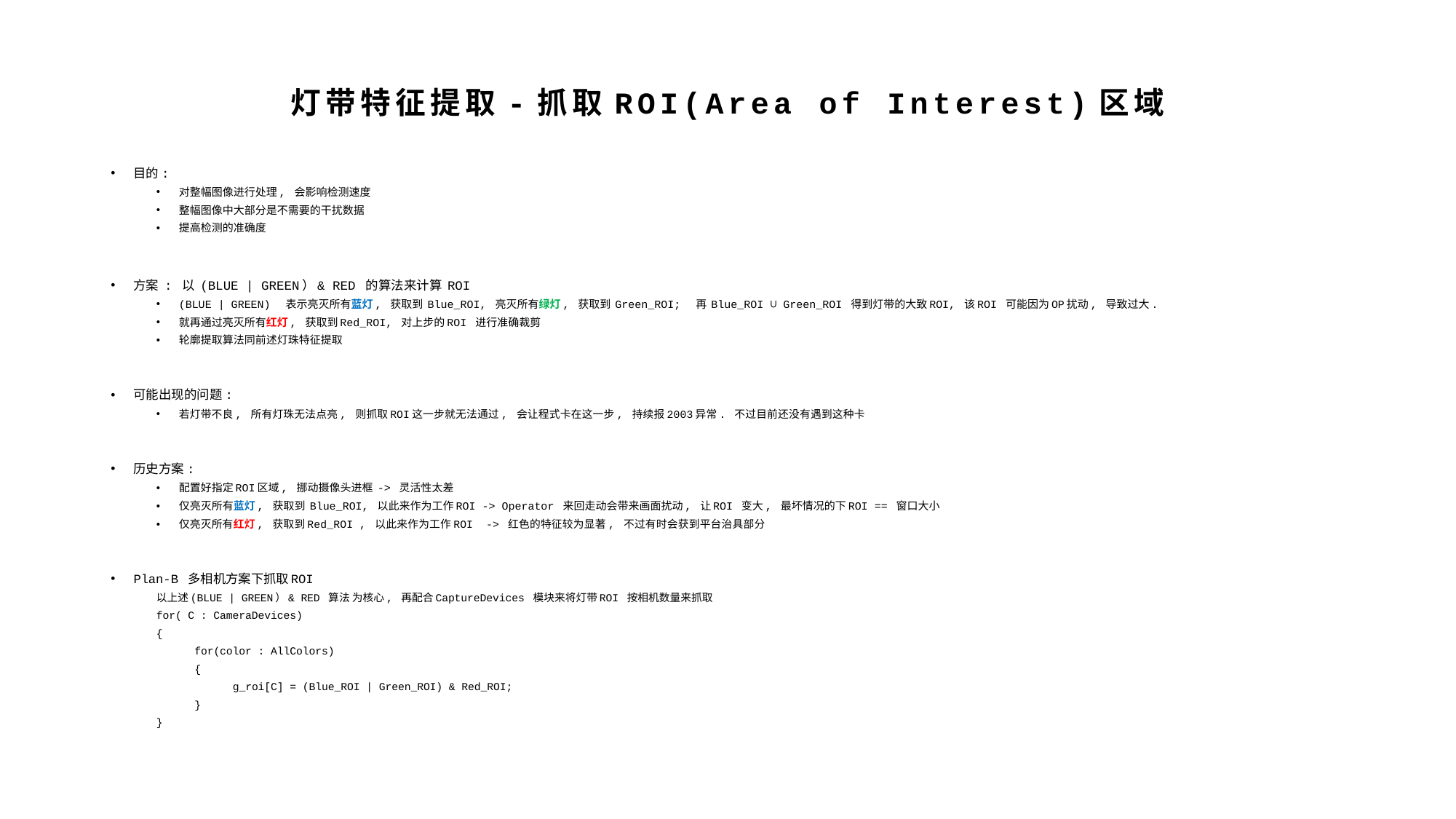

# 灯带特征提取-抓取ROI(Area of Interest)区域
目的:
对整幅图像进行处理, 会影响检测速度
整幅图像中大部分是不需要的干扰数据
提高检测的准确度

方案 : 以 (BLUE | GREEN）& RED 的算法来计算 ROI
(BLUE | GREEN)  表示亮灭所有蓝灯, 获取到 Blue_ROI, 亮灭所有绿灯, 获取到 Green_ROI;  再 Blue_ROI ∪ Green_ROI 得到灯带的大致ROI, 该ROI 可能因为OP扰动, 导致过大.
就再通过亮灭所有红灯, 获取到Red_ROI, 对上步的ROI 进行准确裁剪
轮廓提取算法同前述灯珠特征提取

可能出现的问题:
若灯带不良, 所有灯珠无法点亮, 则抓取ROI这一步就无法通过, 会让程式卡在这一步, 持续报2003异常. 不过目前还没有遇到这种卡

历史方案:
配置好指定ROI区域, 挪动摄像头进框 -> 灵活性太差
仅亮灭所有蓝灯, 获取到 Blue_ROI, 以此来作为工作ROI -> Operator 来回走动会带来画面扰动, 让ROI 变大, 最坏情况的下ROI == 窗口大小
仅亮灭所有红灯, 获取到Red_ROI , 以此来作为工作ROI  -> 红色的特征较为显著, 不过有时会获到平台治具部分

Plan-B 多相机方案下抓取ROI
以上述(BLUE | GREEN）& RED 算法 为核心, 再配合CaptureDevices 模块来将灯带ROI 按相机数量来抓取
for( C : CameraDevices)
{
      for(color : AllColors)
      {
            g_roi[C] = (Blue_ROI | Green_ROI) & Red_ROI;
      }
}